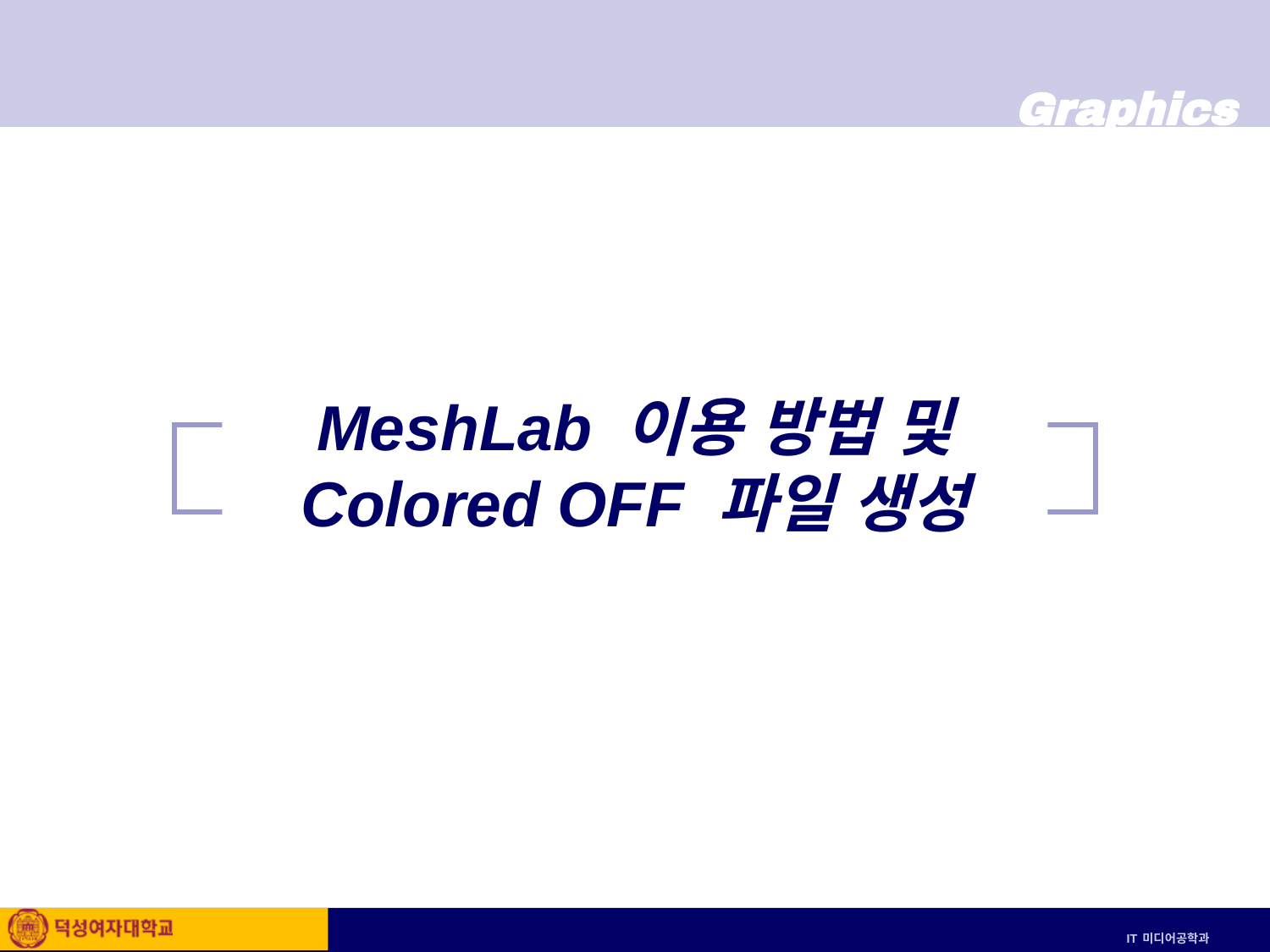

# MeshLab 이용 방법 및 Colored OFF 파일 생성